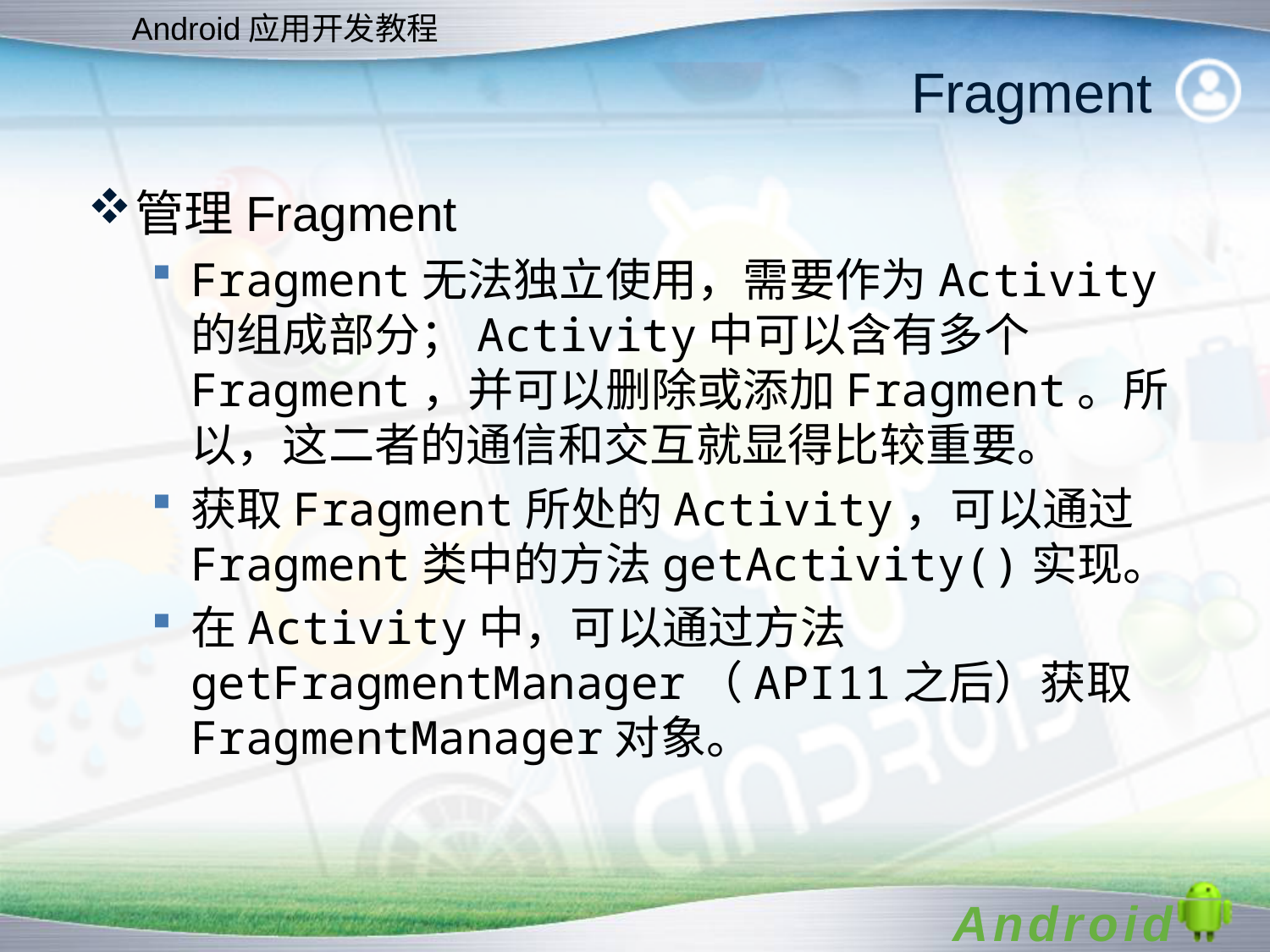

# Fragment
管理Fragment
Fragment无法独立使用，需要作为Activity的组成部分；Activity中可以含有多个Fragment，并可以删除或添加Fragment。所以，这二者的通信和交互就显得比较重要。
获取Fragment所处的Activity，可以通过Fragment类中的方法getActivity()实现。
在Activity中，可以通过方法getFragmentManager（API11之后）获取FragmentManager对象。